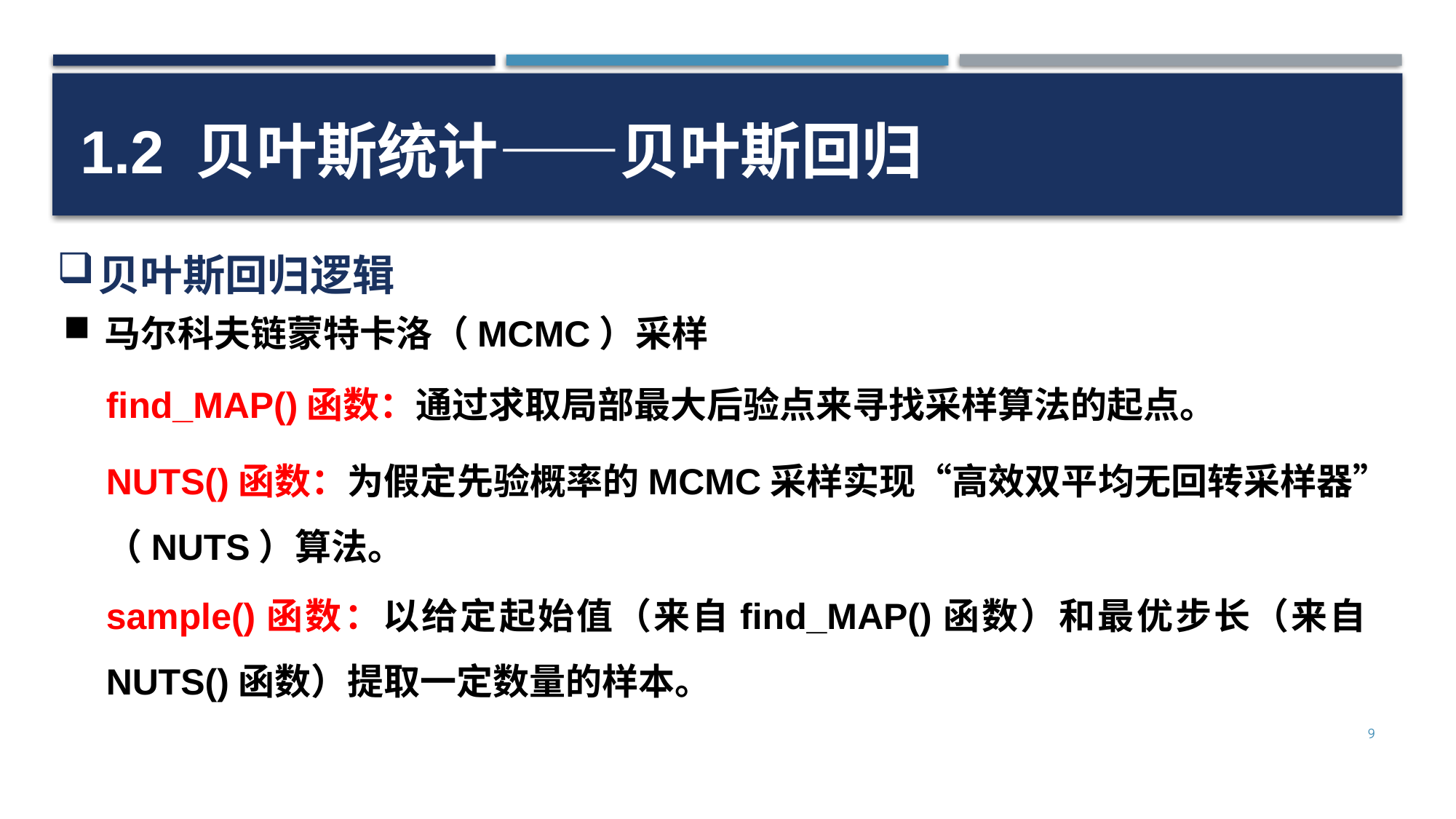

1.2 贝叶斯统计——贝叶斯回归
贝叶斯回归逻辑
马尔科夫链蒙特卡洛（MCMC）采样
find_MAP()函数：通过求取局部最大后验点来寻找采样算法的起点。
NUTS()函数：为假定先验概率的MCMC采样实现“高效双平均无回转采样器”（NUTS）算法。
sample()函数：以给定起始值（来自find_MAP()函数）和最优步长（来自NUTS()函数）提取一定数量的样本。
9